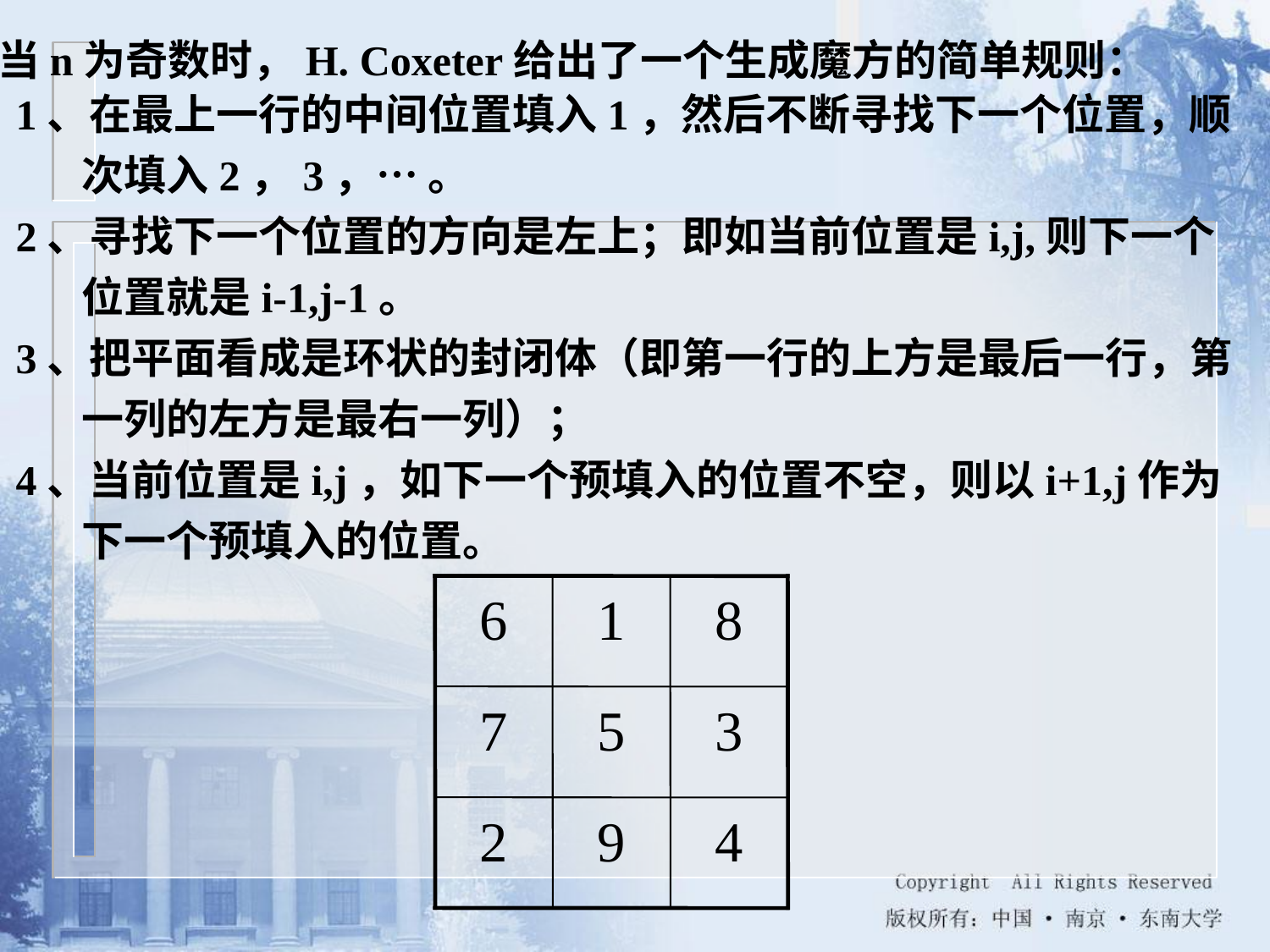

当n为奇数时，H. Coxeter给出了一个生成魔方的简单规则：
1、在最上一行的中间位置填入1，然后不断寻找下一个位置，顺次填入2，3，… 。
2、寻找下一个位置的方向是左上；即如当前位置是i,j,则下一个位置就是i-1,j-1。
3、把平面看成是环状的封闭体（即第一行的上方是最后一行，第一列的左方是最右一列）；
4、当前位置是i,j，如下一个预填入的位置不空，则以i+1,j作为下一个预填入的位置。
6

1
8

7
5
3

2
9
4